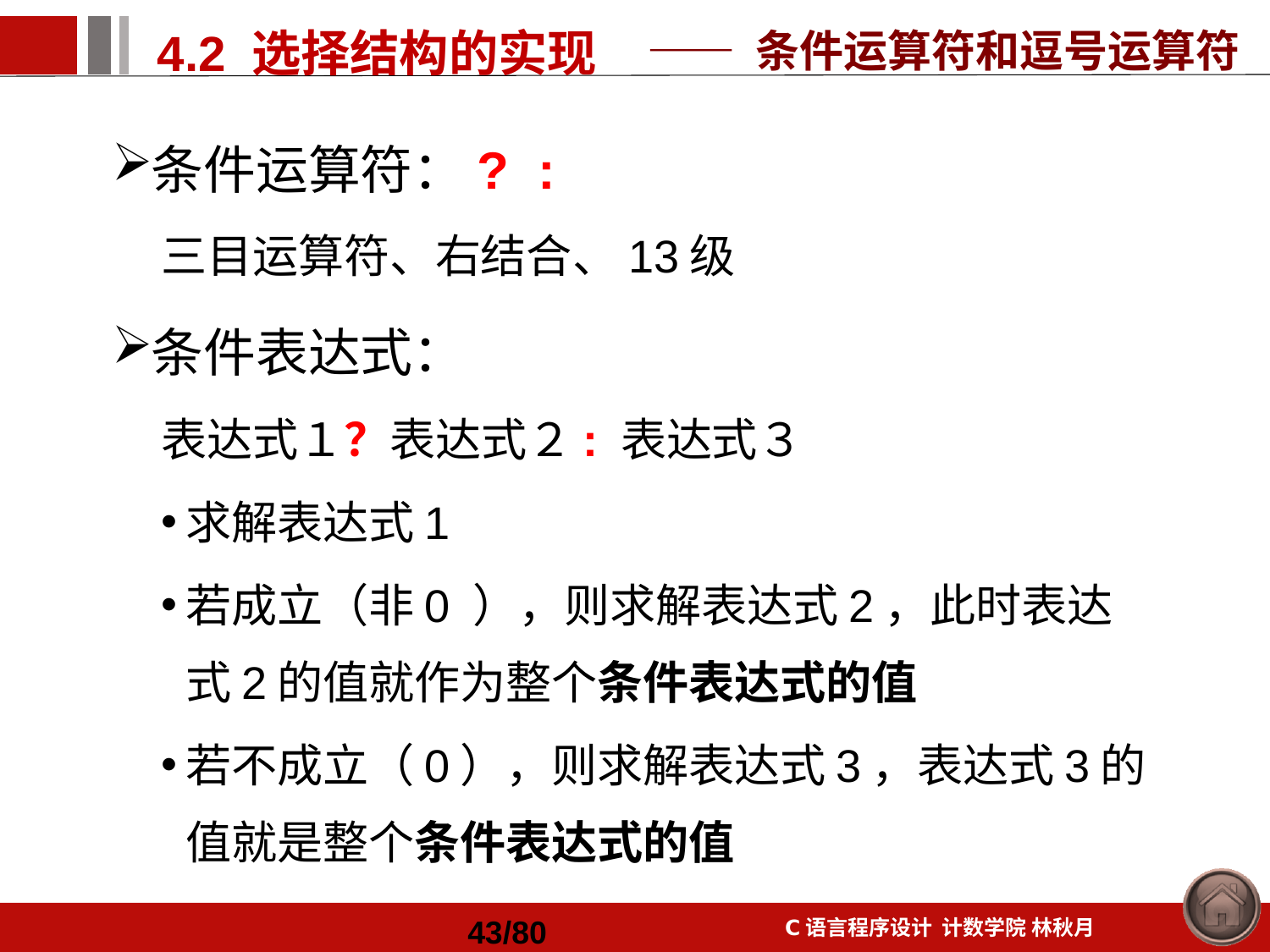

—— 条件运算符和逗号运算符
条件运算符：?  :
三目运算符、右结合、13级
条件表达式：
表达式１？表达式２: 表达式３
求解表达式1
若成立（非0 ），则求解表达式2，此时表达式2的值就作为整个条件表达式的值
若不成立（0），则求解表达式3，表达式3的值就是整个条件表达式的值